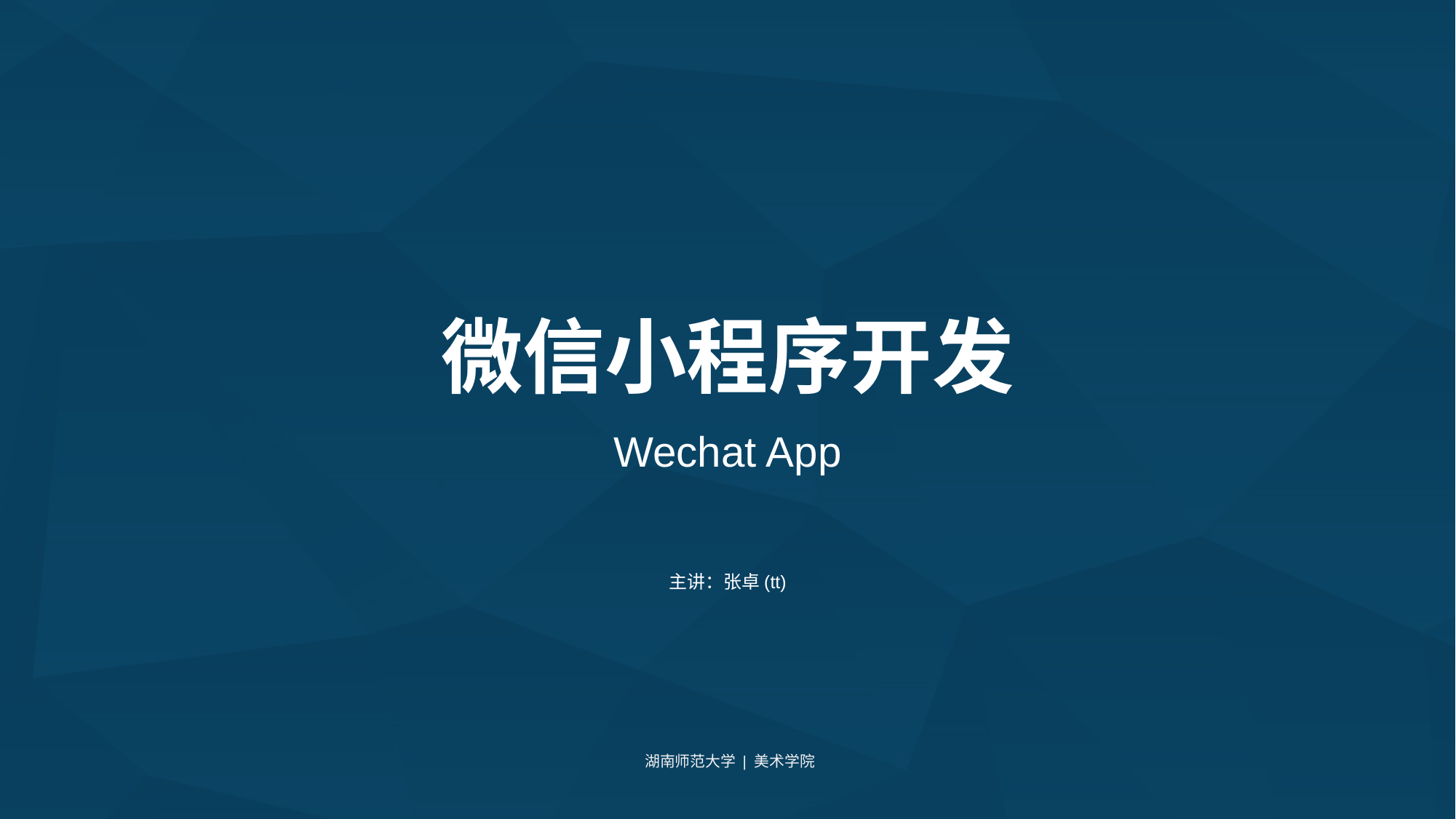

微信小程序开发
Wechat App
主讲：张卓(tt)
湖南师范大学 | 美术学院